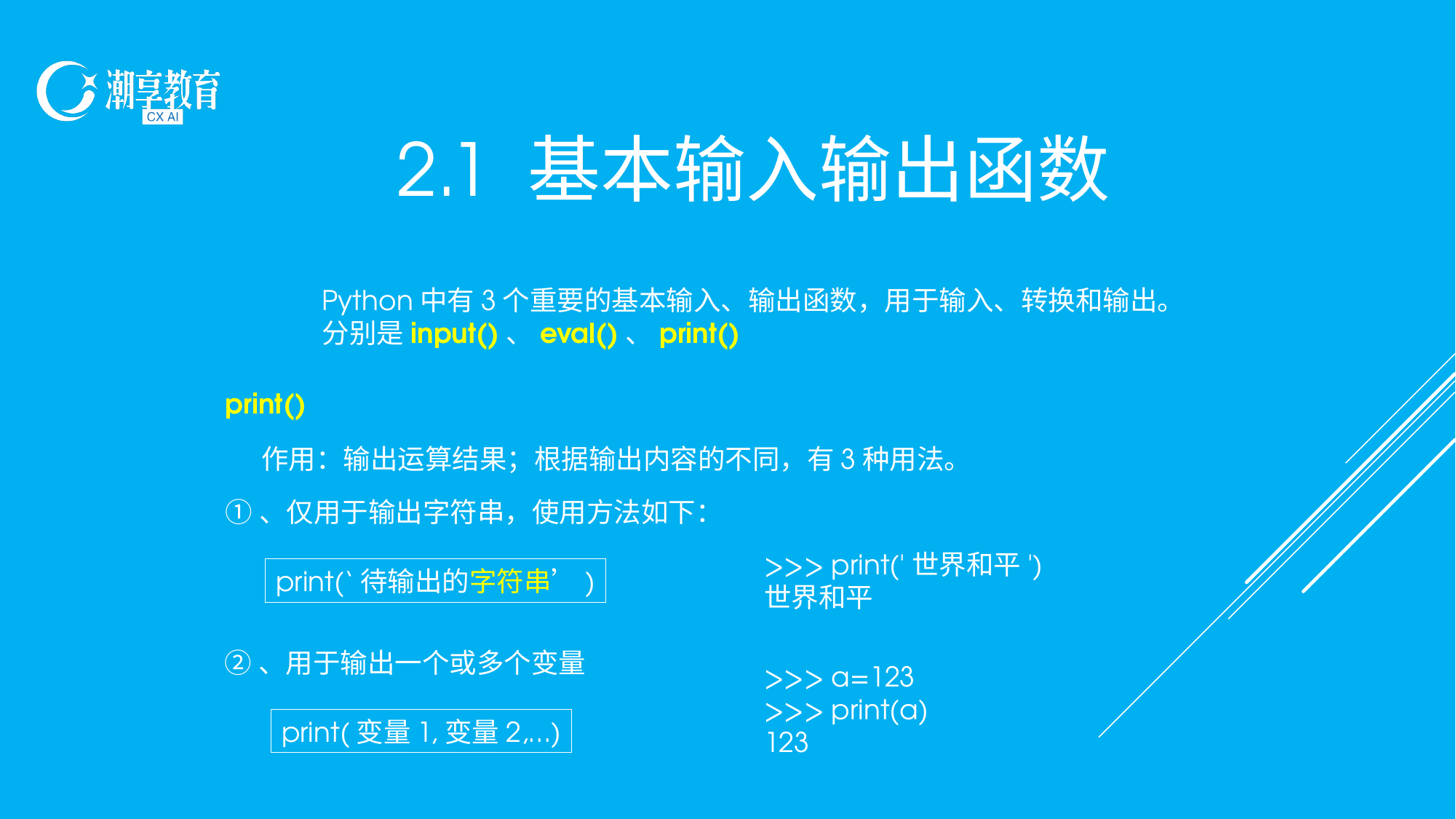

2.1 基本输入输出函数
Python中有3个重要的基本输入、输出函数，用于输入、转换和输出。
分别是input()、eval()、print()
print()
作用：输出运算结果；根据输出内容的不同，有3种用法。
①、仅用于输出字符串，使用方法如下：
>>> print('世界和平')
世界和平
print(‘待输出的字符串’)
②、用于输出一个或多个变量
>>> a=123
>>> print(a)
123
print(变量1,变量2,…)